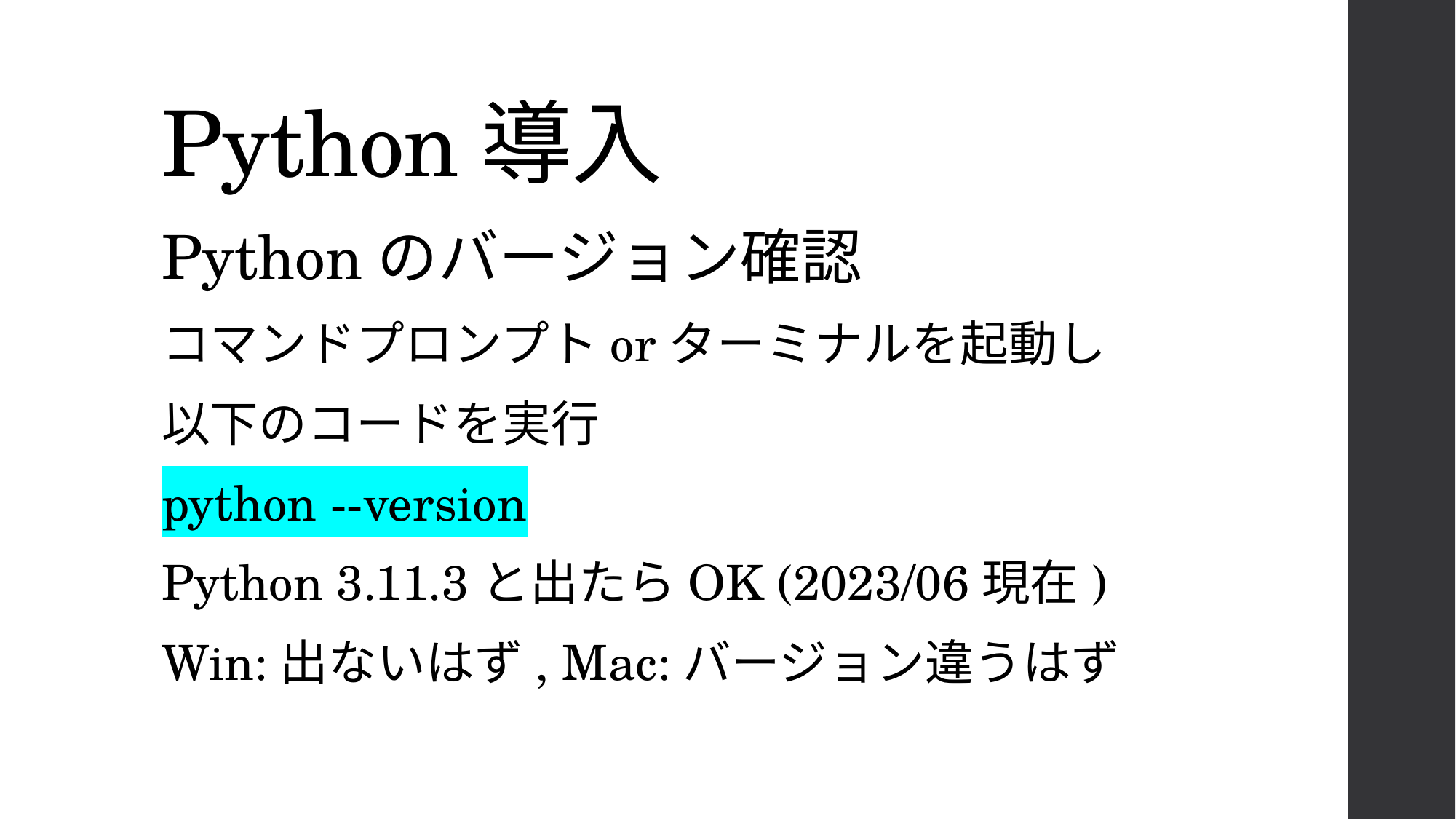

# Python導入
Pythonのバージョン確認
コマンドプロンプトorターミナルを起動し
以下のコードを実行
python --version
Python 3.11.3と出たらOK (2023/06現在)
Win:出ないはず, Mac:バージョン違うはず